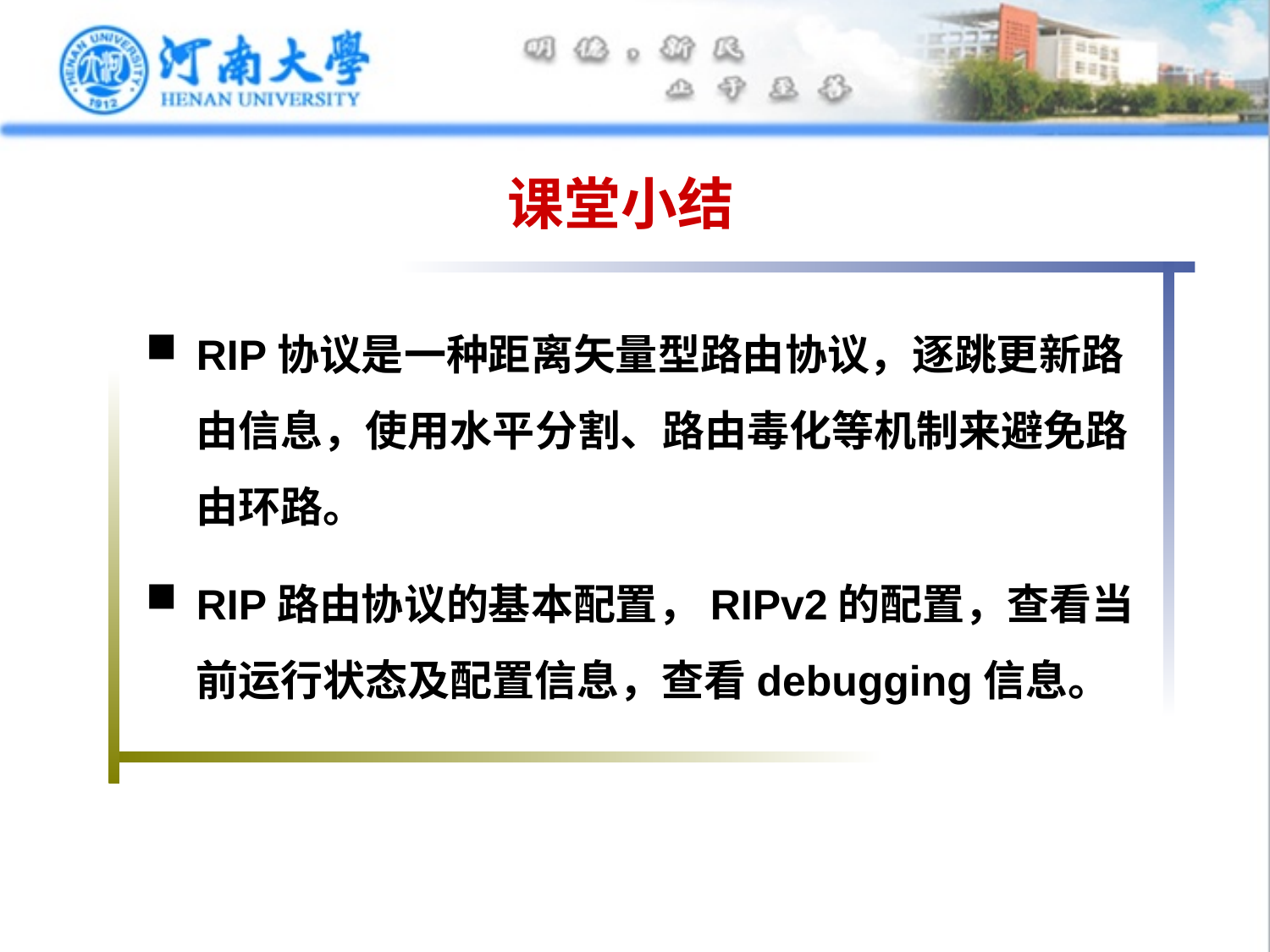

课堂小结

RIP协议是一种距离矢量型路由协议，逐跳更新路由信息，使用水平分割、路由毒化等机制来避免路由环路。
RIP路由协议的基本配置，RIPv2的配置，查看当前运行状态及配置信息，查看debugging信息。